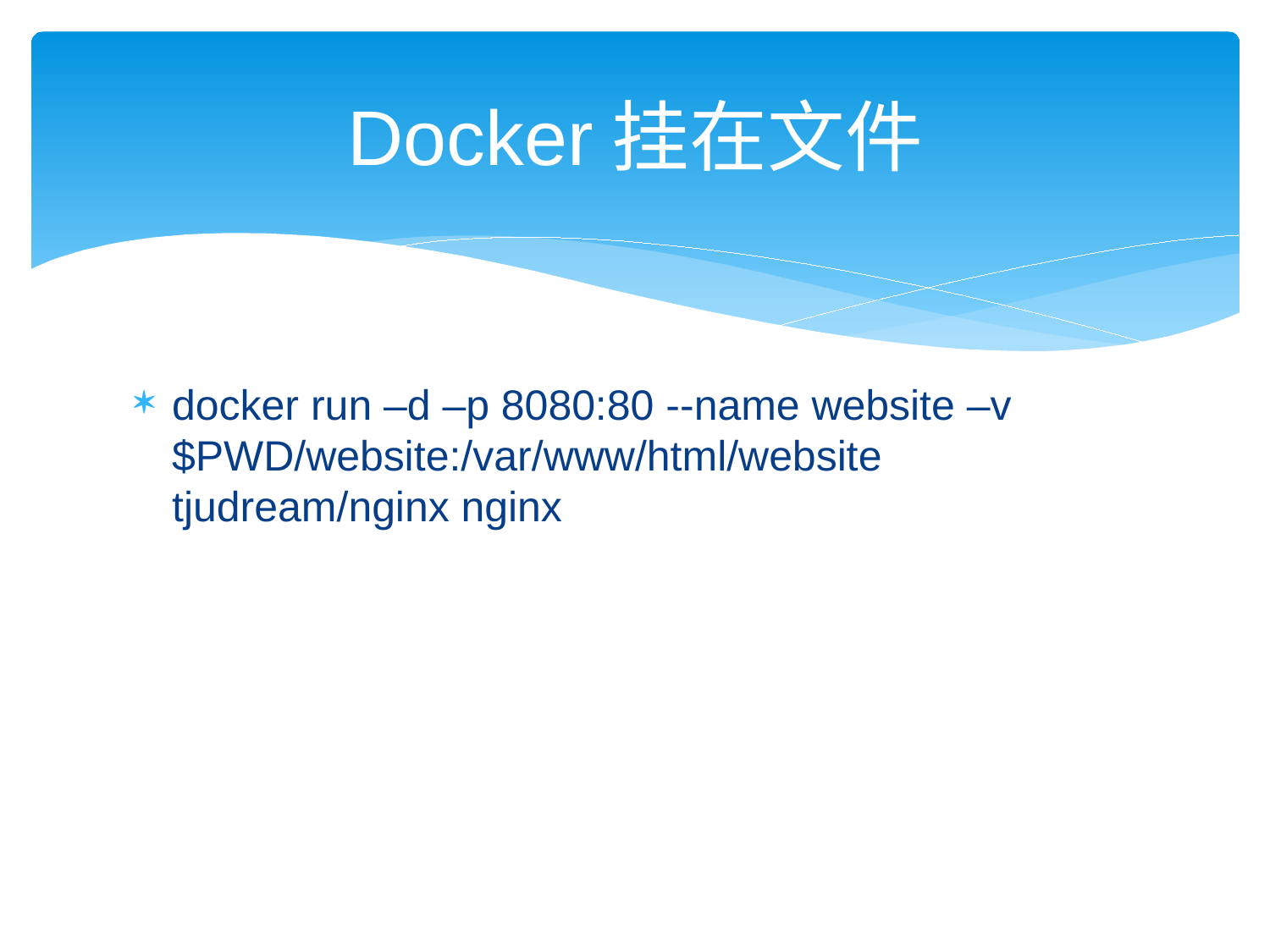

# Docker挂在文件
docker run –d –p 8080:80 --name website –v $PWD/website:/var/www/html/website tjudream/nginx nginx